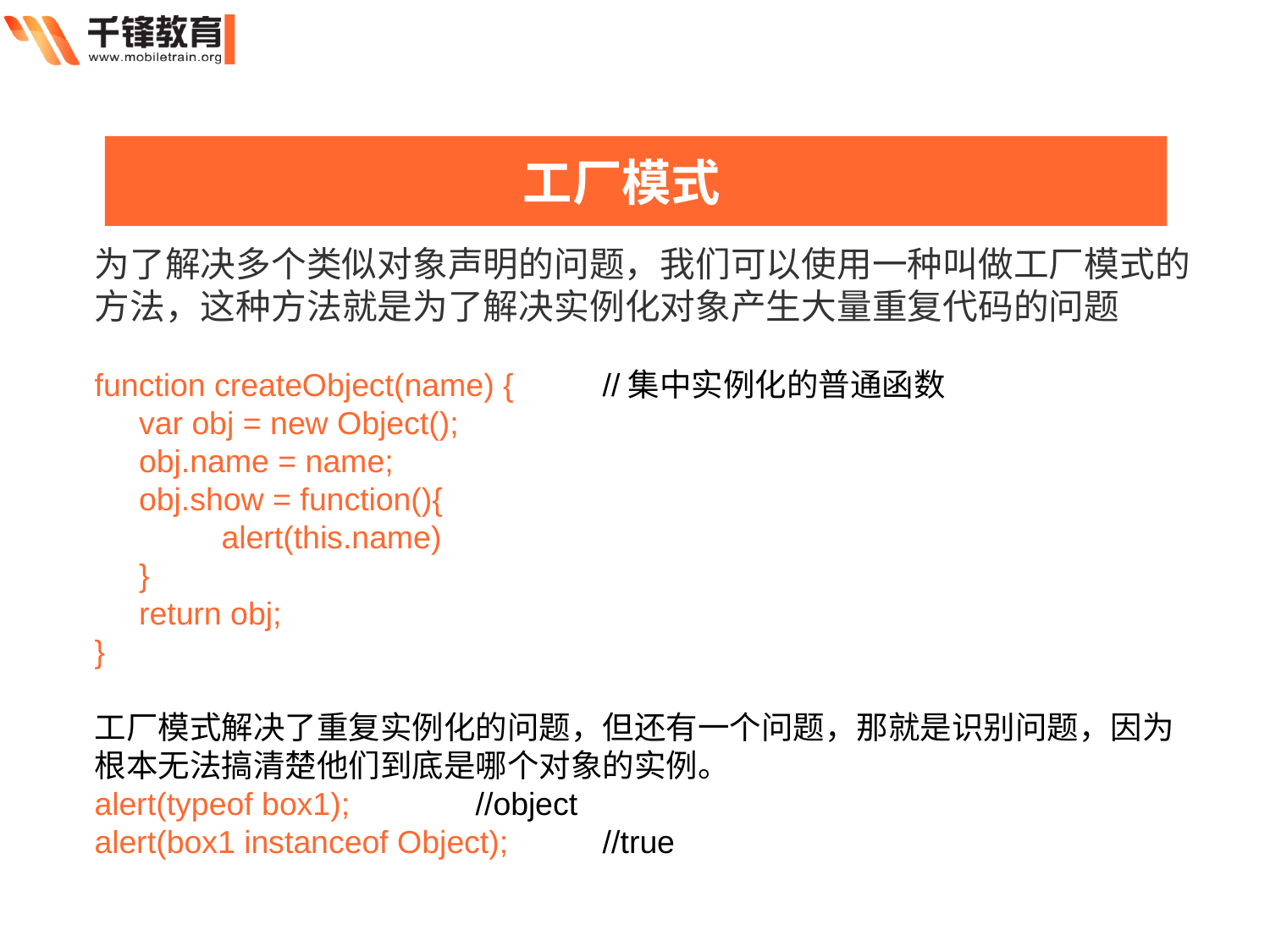

工厂模式
为了解决多个类似对象声明的问题，我们可以使用一种叫做工厂模式的方法，这种方法就是为了解决实例化对象产生大量重复代码的问题

function createObject(name) {	//集中实例化的普通函数
     var obj = new Object();
     obj.name = name;
     obj.show = function(){
	alert(this.name)
     }
     return obj;
}

工厂模式解决了重复实例化的问题，但还有一个问题，那就是识别问题，因为根本无法搞清楚他们到底是哪个对象的实例。
alert(typeof box1);	//object
alert(box1 instanceof Object);	//true